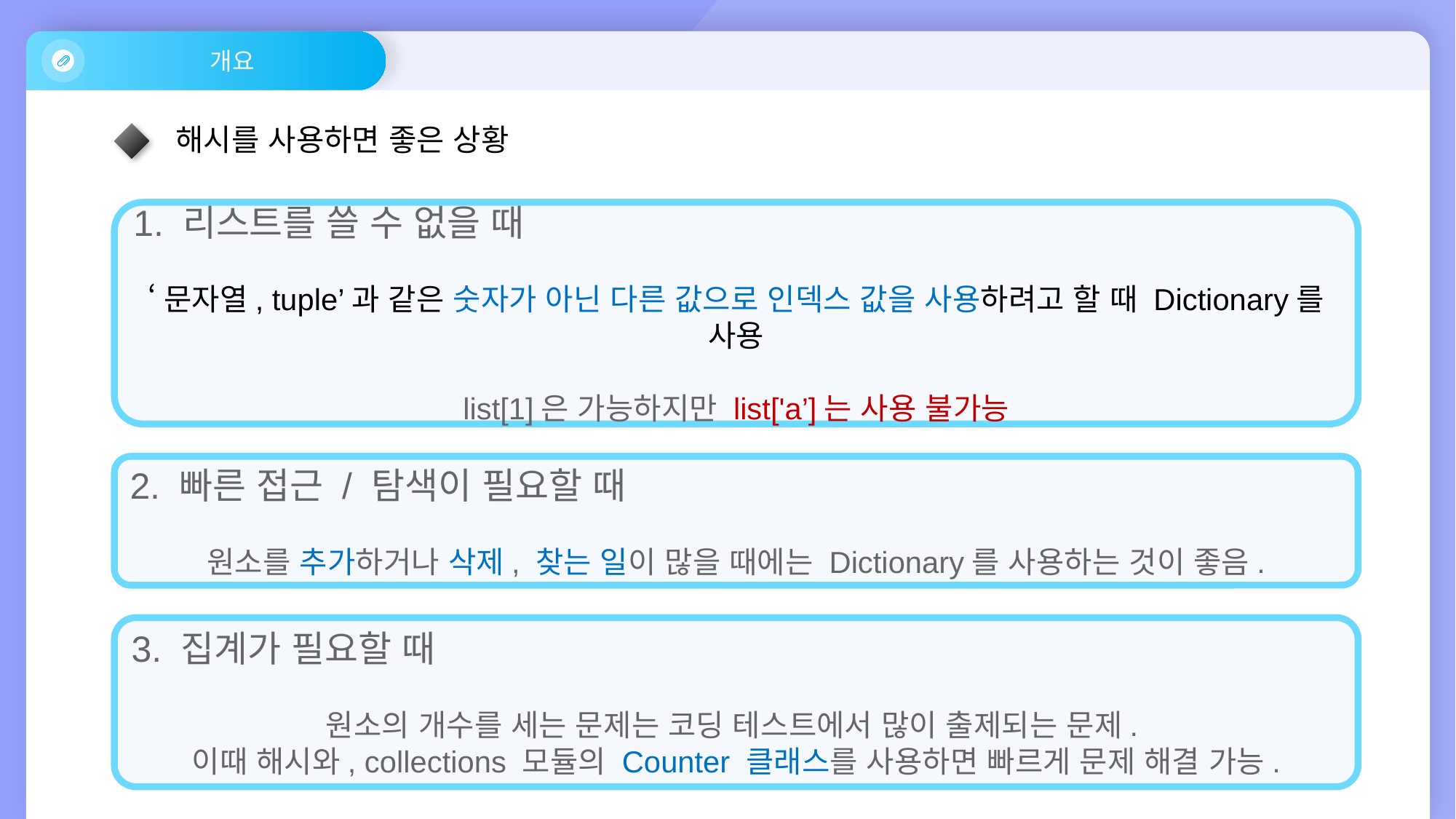

개요

해시를 사용하면 좋은 상황

1. 리스트를 쓸 수 없을 때

‘문자열, tuple’과 같은 숫자가 아닌 다른 값으로 인덱스 값을 사용하려고 할 때 Dictionary를 사용

list[1]은 가능하지만 list['a’]는 사용 불가능
2. 빠른 접근 / 탐색이 필요할 때

원소를 추가하거나 삭제, 찾는 일이 많을 때에는 Dictionary를 사용하는 것이 좋음.
3. 집계가 필요할 때

원소의 개수를 세는 문제는 코딩 테스트에서 많이 출제되는 문제.
이때 해시와, collections 모듈의 Counter 클래스를 사용하면 빠르게 문제 해결 가능.